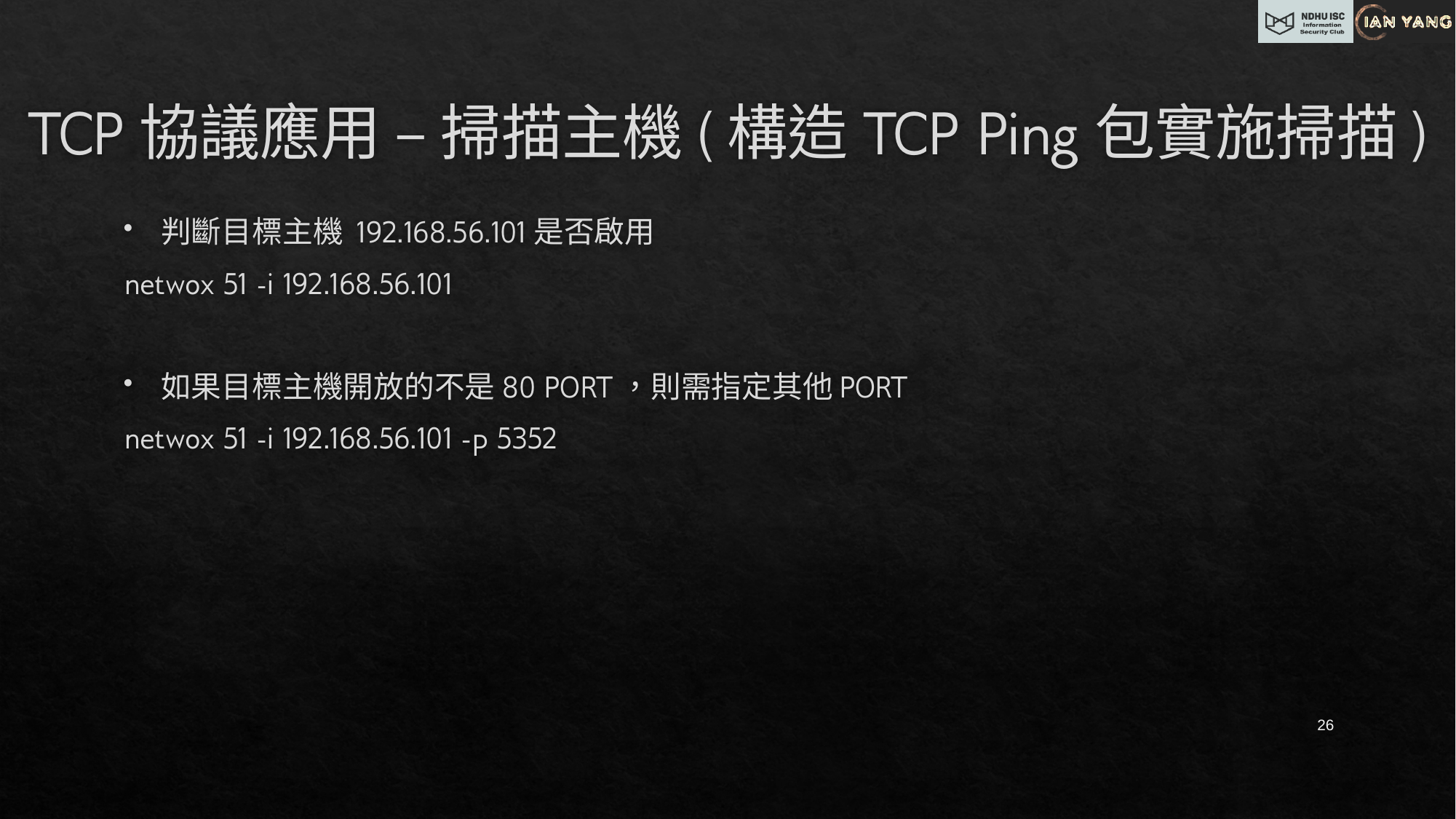

# TCP協議應用 – 掃描主機(構造TCP Ping包實施掃描)
判斷目標主機 192.168.56.101是否啟用
netwox 51 -i 192.168.56.101

如果目標主機開放的不是80 PORT，則需指定其他PORT
netwox 51 -i 192.168.56.101 -p 5352

26